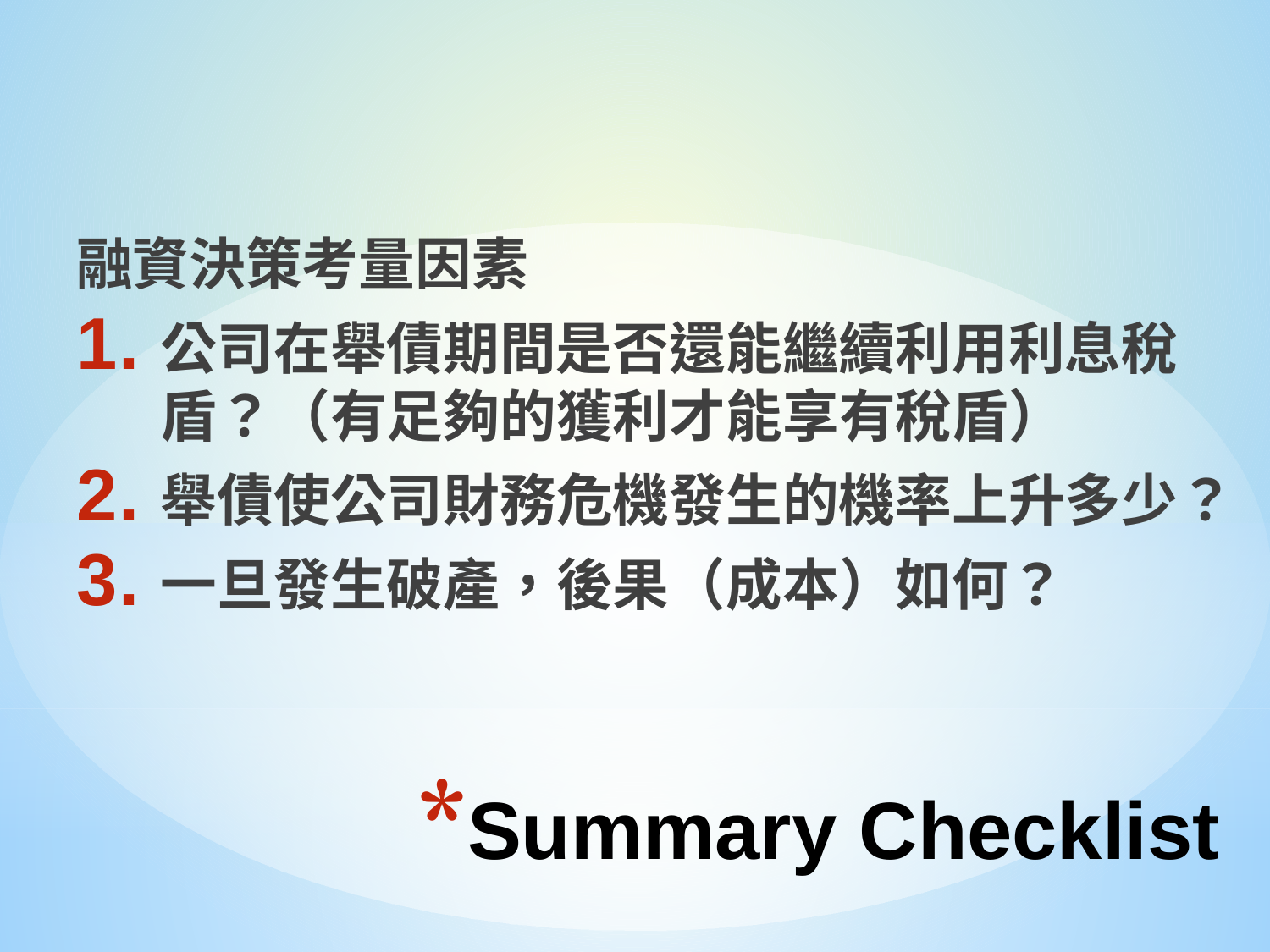

融資決策考量因素
公司在舉債期間是否還能繼續利用利息稅盾？（有足夠的獲利才能享有稅盾）
舉債使公司財務危機發生的機率上升多少？
一旦發生破產，後果（成本）如何？
# Summary Checklist